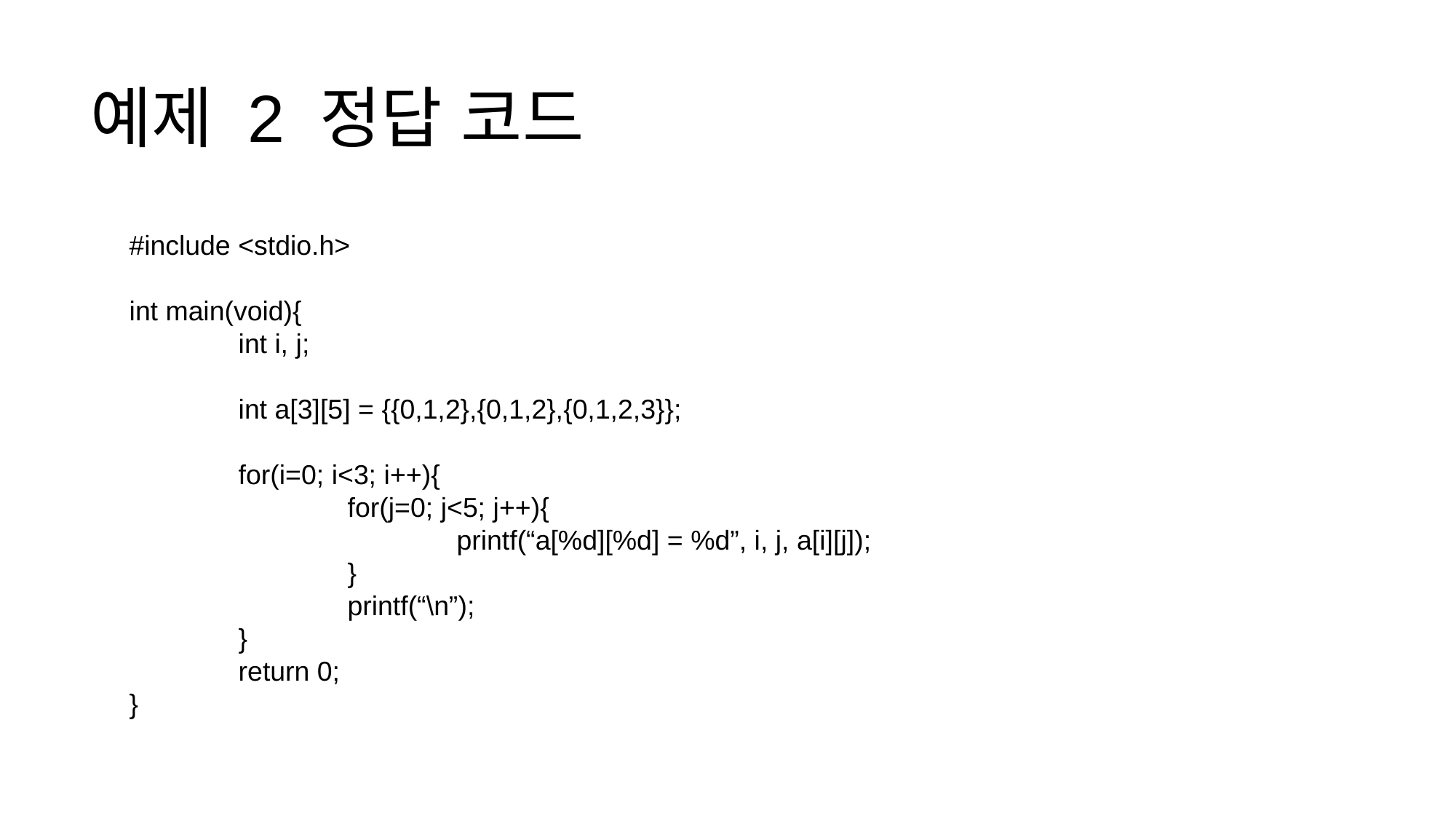

# 예제 2 정답 코드
#include <stdio.h>

int main(void){
	int i, j;

	int a[3][5] = {{0,1,2},{0,1,2},{0,1,2,3}};

	for(i=0; i<3; i++){
		for(j=0; j<5; j++){
			printf(“a[%d][%d] = %d”, i, j, a[i][j]);
		}
		printf(“\n”);
	}
	return 0;
}